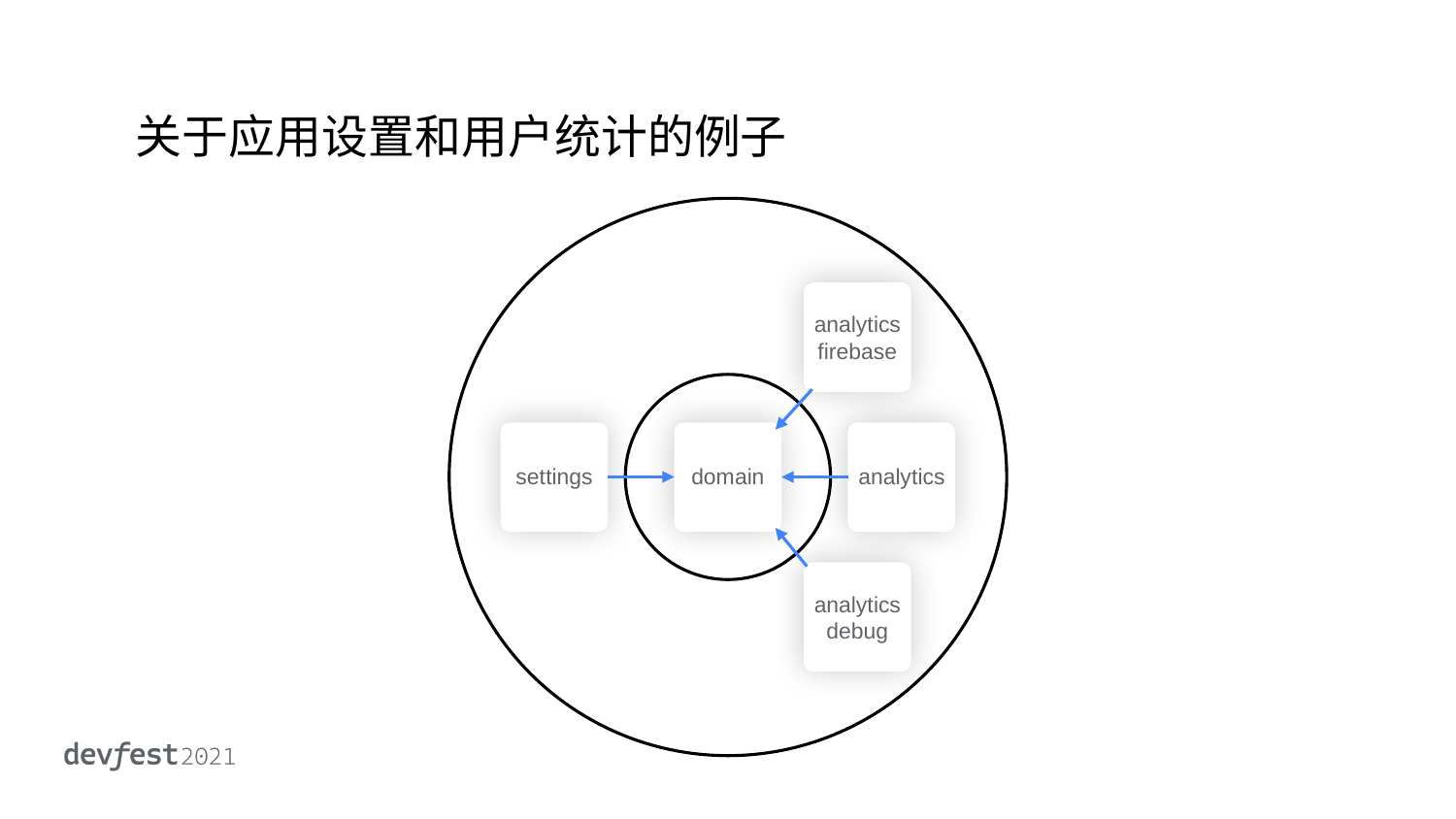

关于应用设置和用户统计的例子

analytics
firebase

analytics
settings

domain

analytics
debug